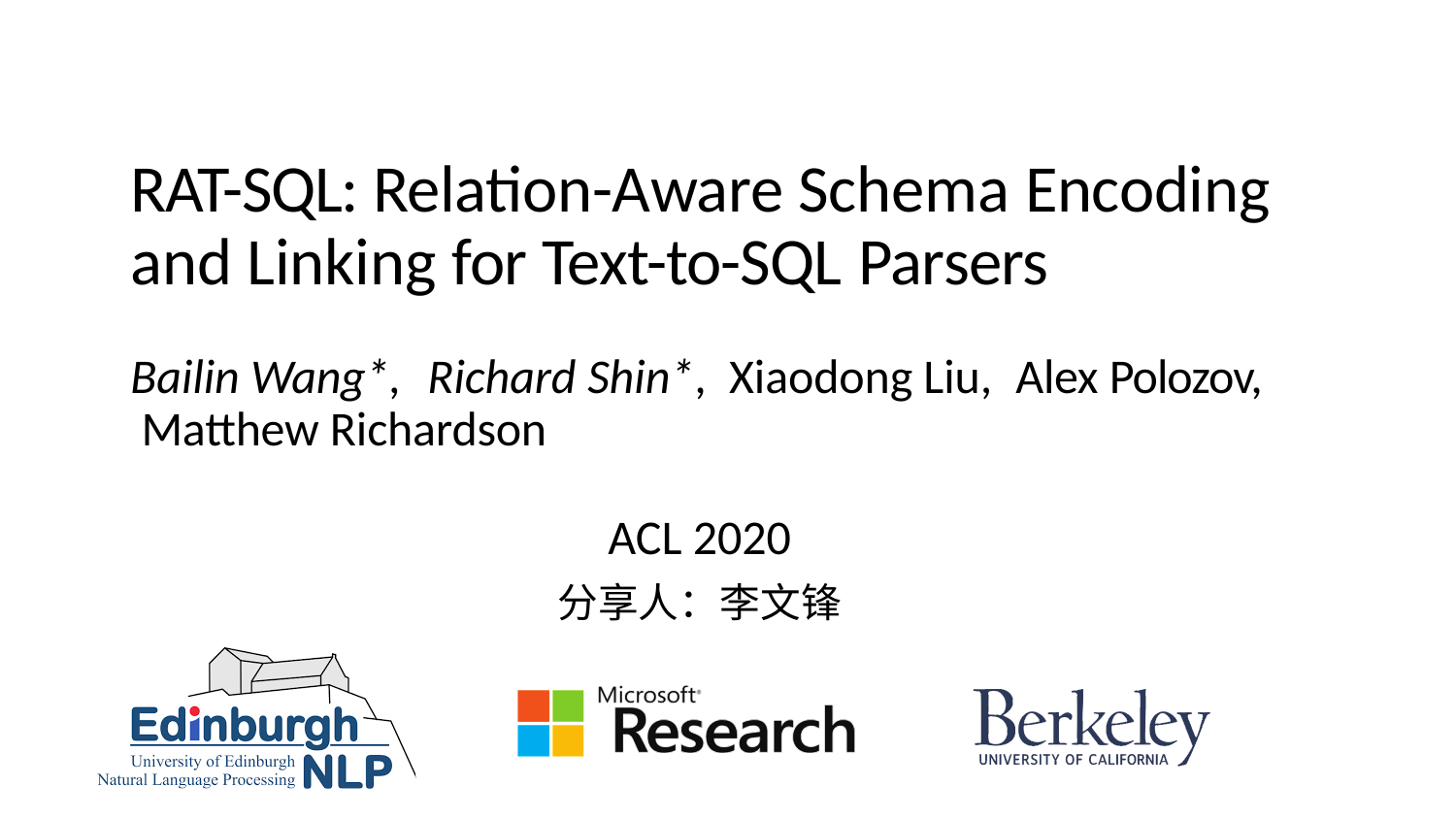

# RAT-SQL: Relation-Aware Schema Encoding  and Linking for Text-to-SQL Parsers
Bailin Wang*,	Richard Shin*,	Xiaodong Liu,	Alex Polozov,  Matthew Richardson
ACL 2020
分享人：李文锋